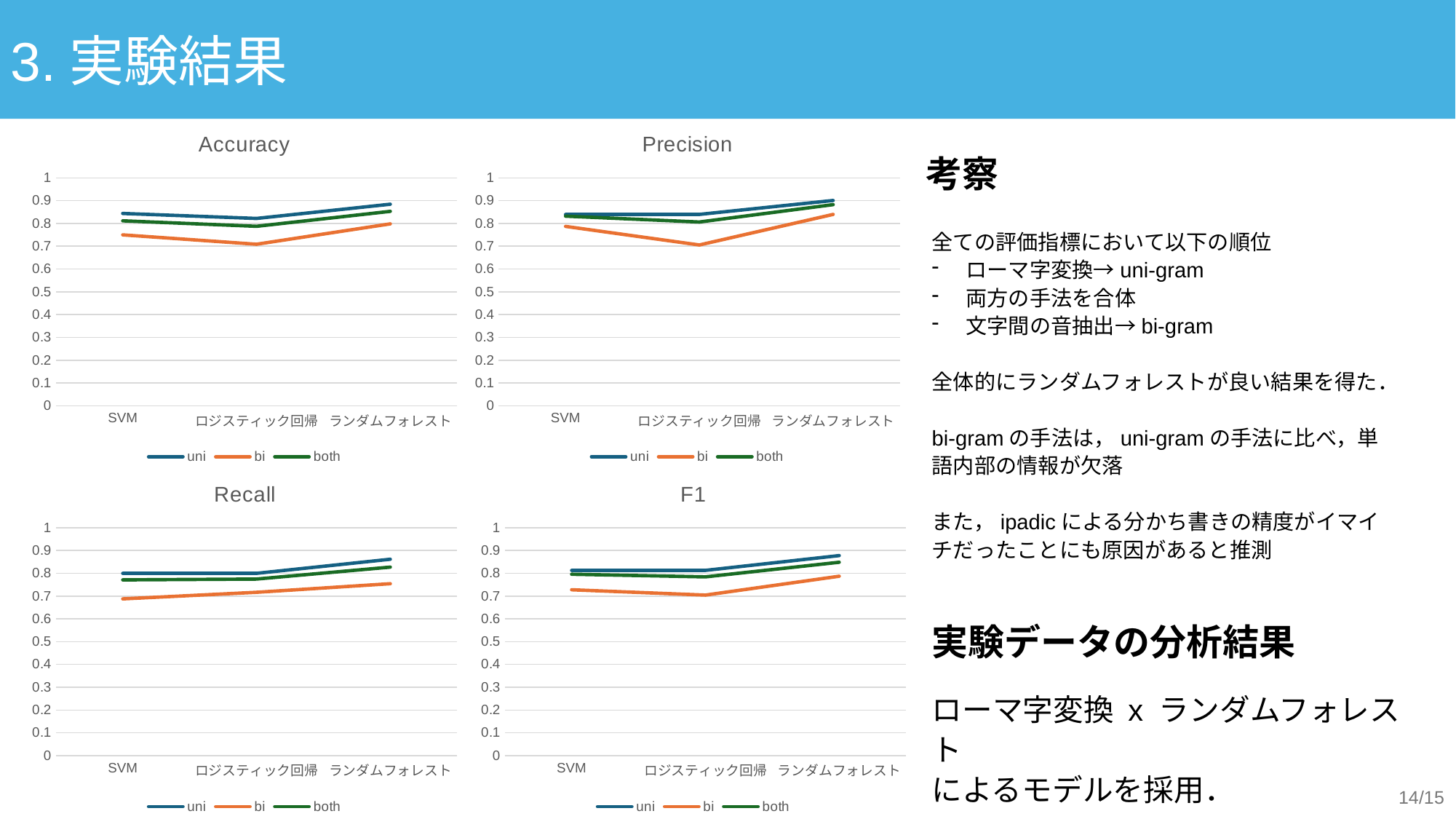

3.実験結果

### Chart: Precision

| Category | uni | bi | both |
|---|---|---|---|
| SVM | 0.83966 | 0.78705 | 0.83181 |
| ロジスティック回帰 | 0.83966 | 0.70561 | 0.80628 |
| ランダムフォレスト | 0.90078 | 0.83959 | 0.88239 |

### Chart: Accuracy

| Category | uni | bi | both |
|---|---|---|---|
| SVM | 0.84375 | 0.74988 | 0.81149 |
| ロジスティック回帰 | 0.82187 | 0.70873 | 0.78747 |
| ランダムフォレスト | 0.88437 | 0.79816 | 0.85299 |
考察
全ての評価指標において以下の順位
ローマ字変換→uni-gram
両方の手法を合体
文字間の音抽出→bi-gram

全体的にランダムフォレストが良い結果を得た．

bi-gramの手法は，uni-gramの手法に比べ，単語内部の情報が欠落

また，ipadicによる分かち書きの精度がイマイチだったことにも原因があると推測

### Chart: F1

| Category | uni | bi | both |
|---|---|---|---|
| SVM | 0.81293 | 0.72779 | 0.79582 |
| ロジスティック回帰 | 0.81293 | 0.70432 | 0.78444 |
| ランダムフォレスト | 0.87773 | 0.78715 | 0.84839 |

### Chart: Recall

| Category | uni | bi | both |
|---|---|---|---|
| SVM | 0.79986 | 0.68782 | 0.77126 |
| ロジスティック回帰 | 0.79986 | 0.71676 | 0.7748 |
| ランダムフォレスト | 0.86171 | 0.75444 | 0.82715 |
実験データの分析結果
ローマ字変換 x ランダムフォレスト
によるモデルを採用．
14/15